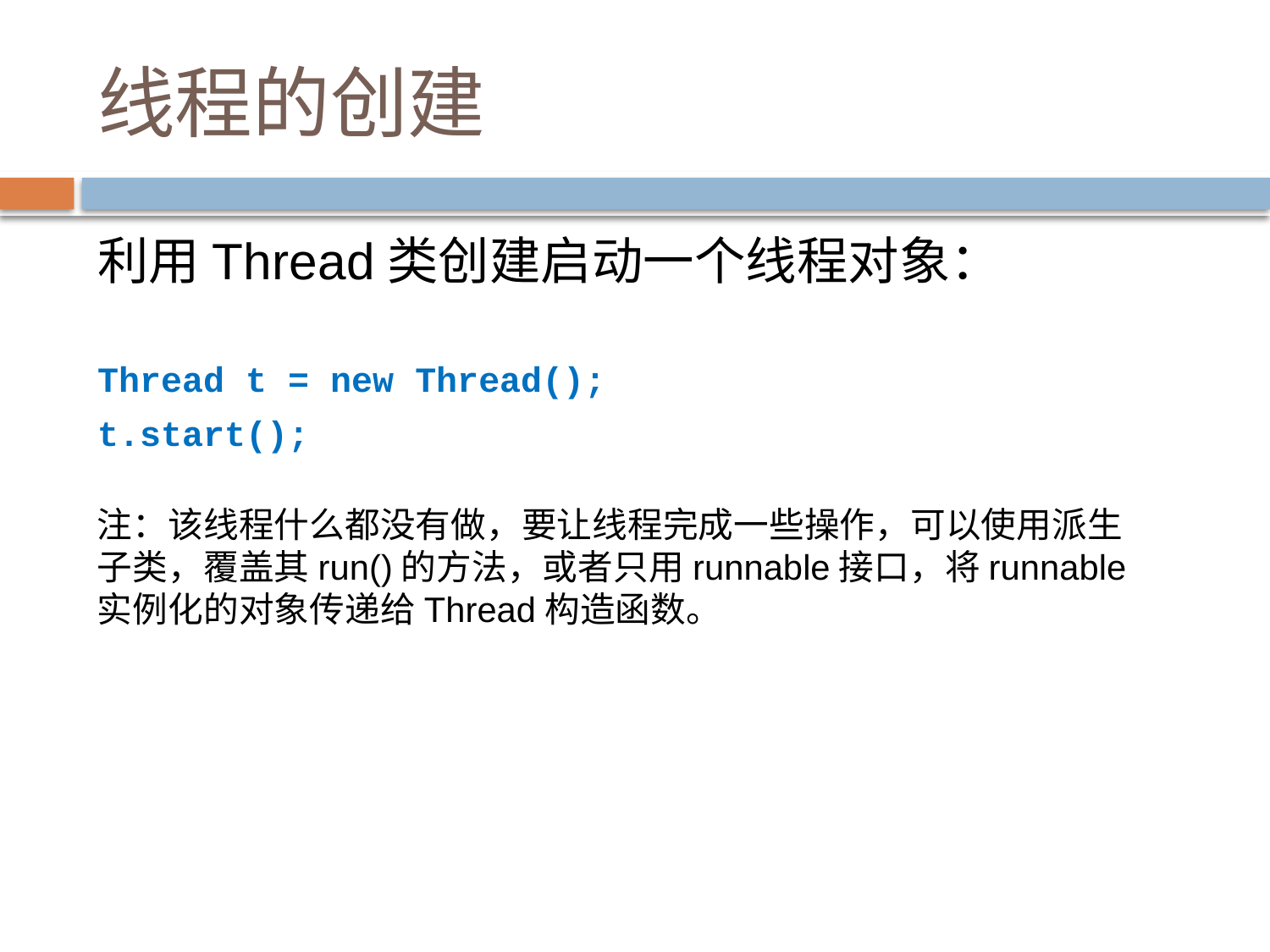

# 线程的创建
利用Thread类创建启动一个线程对象：

Thread t = new Thread();
t.start();
注：该线程什么都没有做，要让线程完成一些操作，可以使用派生子类，覆盖其run()的方法，或者只用runnable接口，将runnable实例化的对象传递给Thread构造函数。